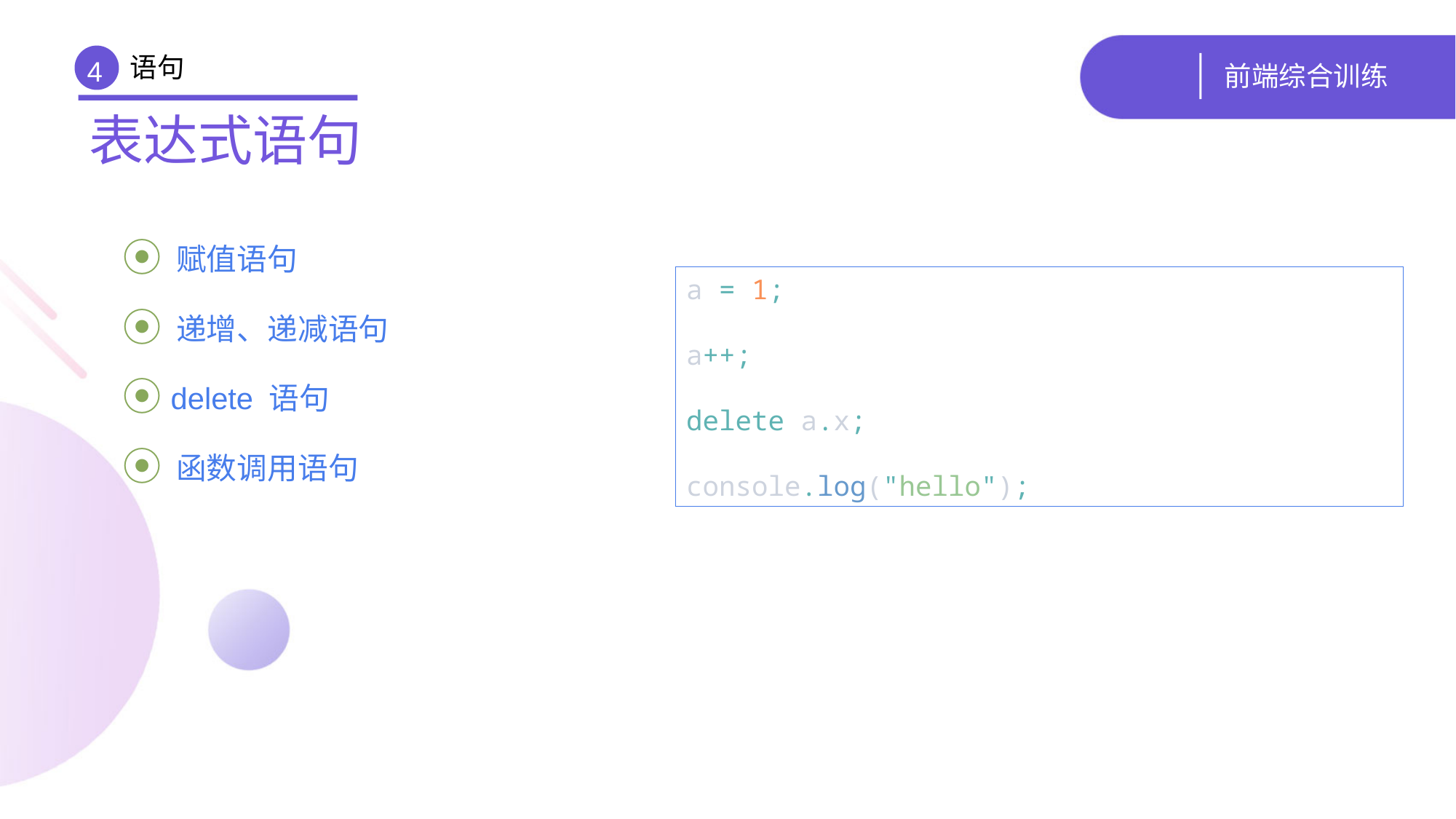

语句
# 前端综合训练
4
表达式语句
 赋值语句
 递增、递减语句
 delete 语句
 函数调用语句
a = 1;
a++;
delete a.x;
console.log("hello");